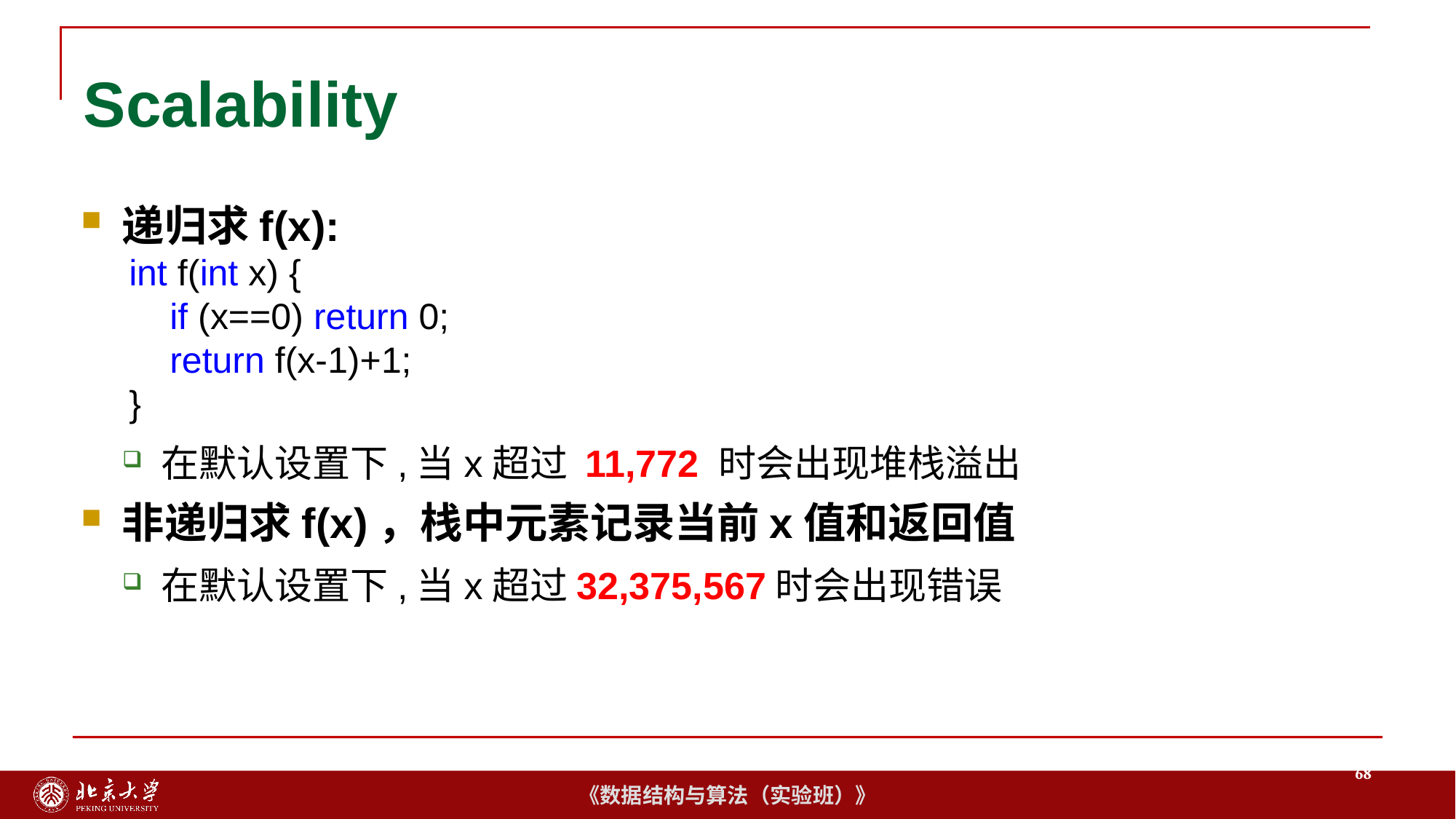

# Scalability
递归求f(x):
int f(int x) {
    if (x==0) return 0;
    return f(x-1)+1;
}
在默认设置下,当x超过 11,772 时会出现堆栈溢出
非递归求f(x)，栈中元素记录当前x值和返回值
在默认设置下,当x超过32,375,567时会出现错误

68